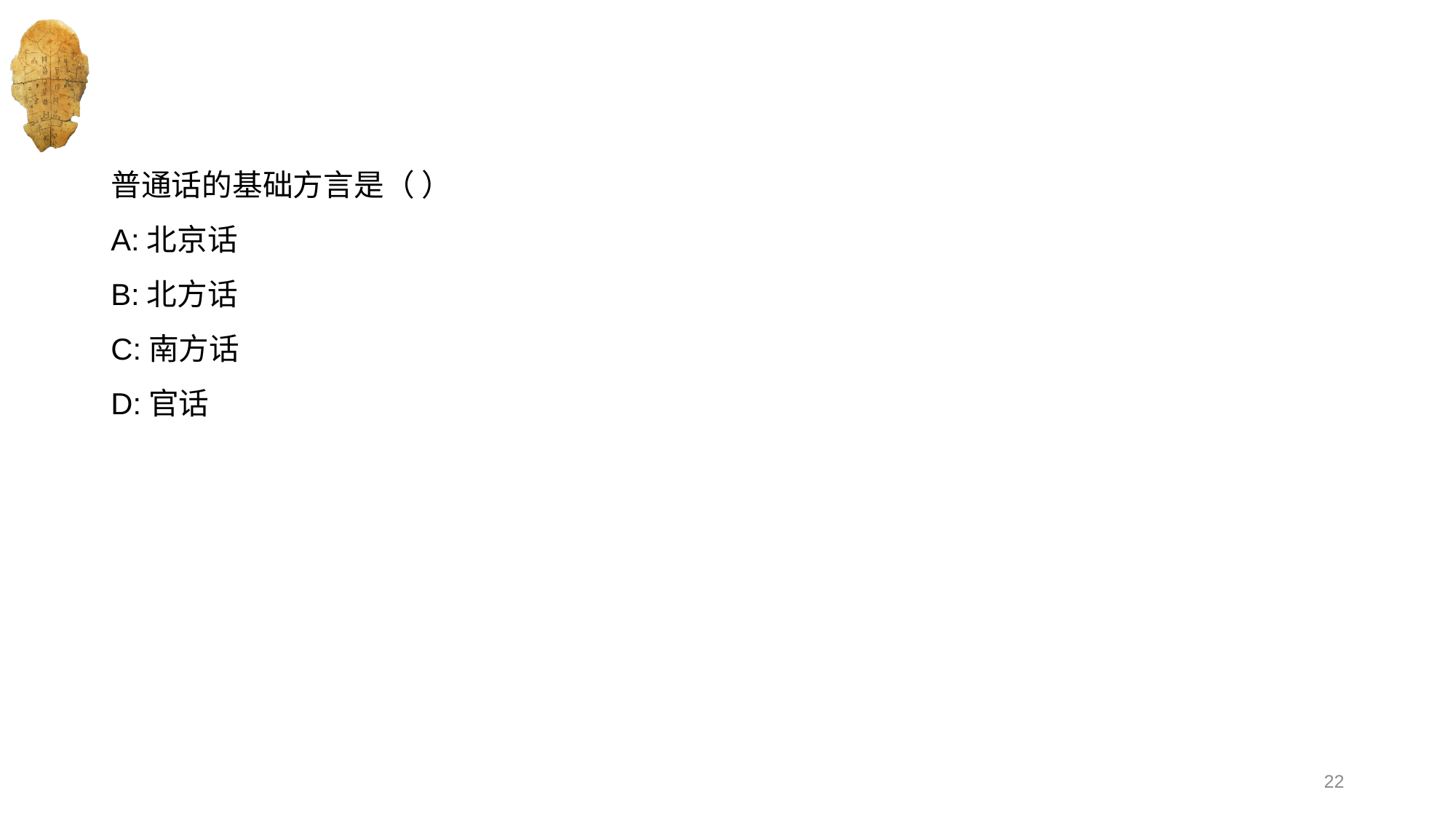

#
普通话的基础方言是（ ）
A:北京话
B:北方话
C:南方话
D:官话

22